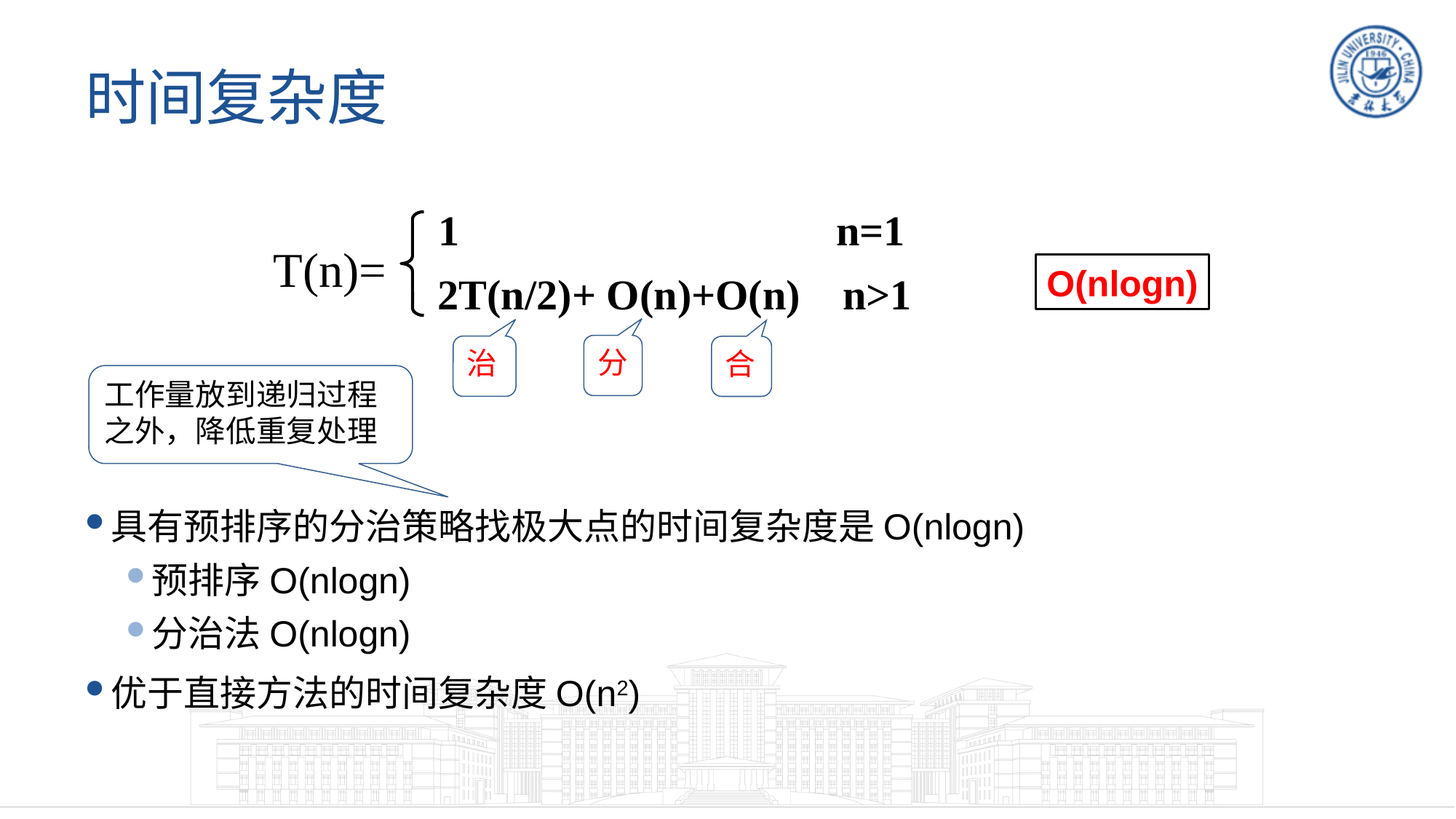

# 时间复杂度

1                 	                 n=1
T(n)=
O(nlogn)
2T(n/2)+ O(n)+O(n)    n>1
分
治
合
工作量放到递归过程之外，降低重复处理
具有预排序的分治策略找极大点的时间复杂度是O(nlogn)
预排序O(nlogn)
分治法O(nlogn)
优于直接方法的时间复杂度O(n2)

54